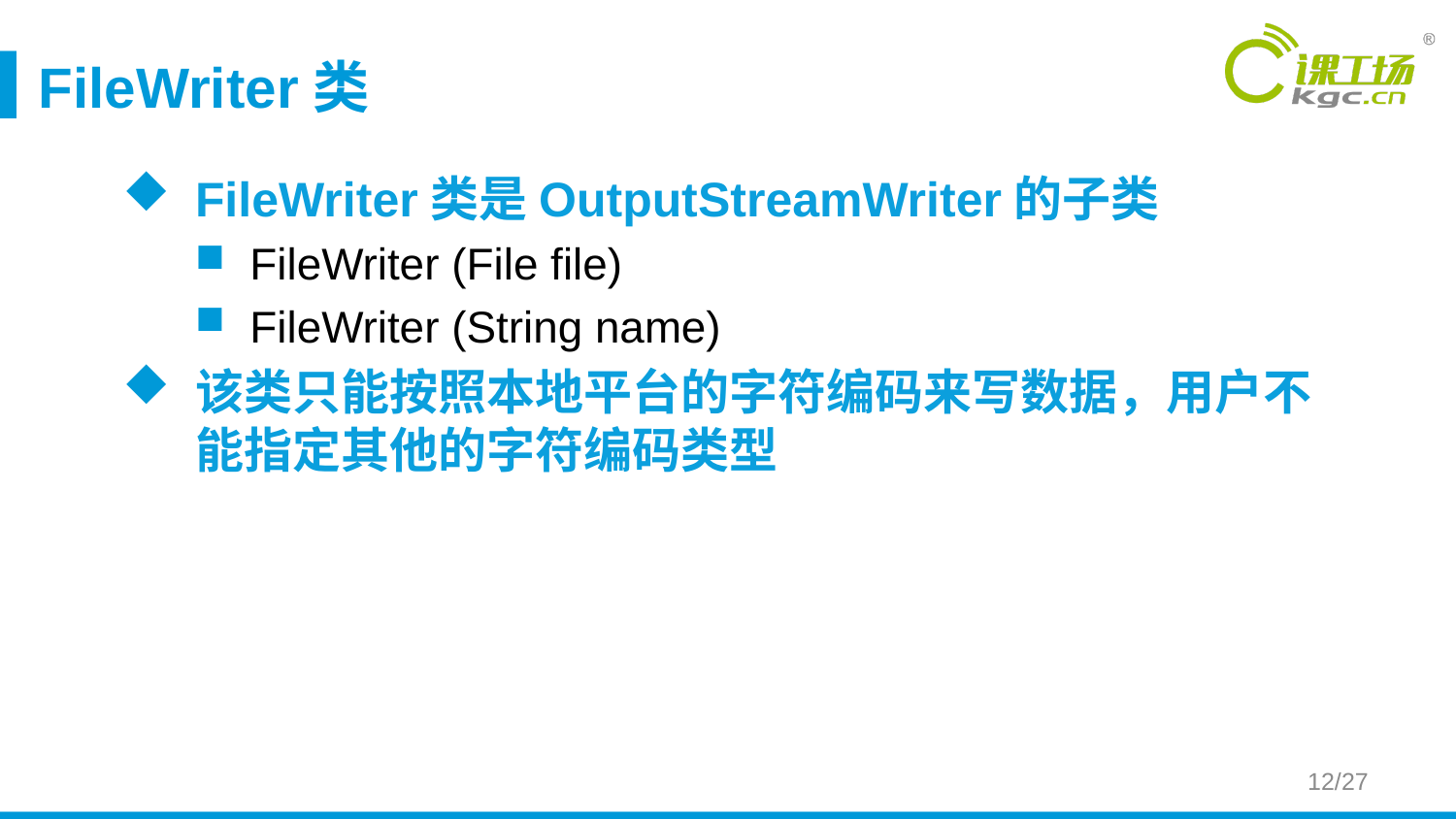

# FileWriter类
FileWriter类是OutputStreamWriter的子类
FileWriter (File file)
FileWriter (String name)
该类只能按照本地平台的字符编码来写数据，用户不能指定其他的字符编码类型

12/27